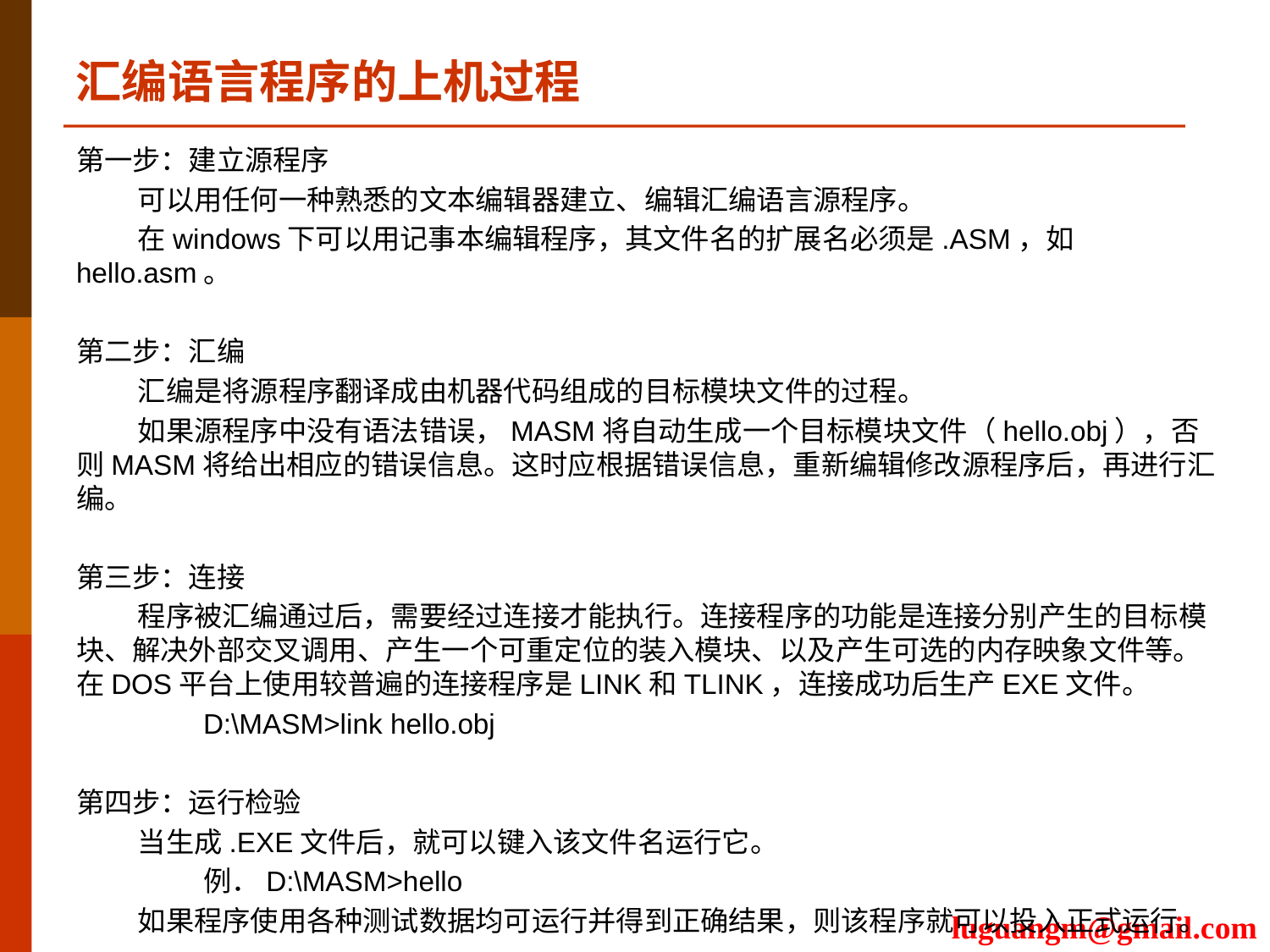

汇编语言程序的上机过程
第一步：建立源程序
可以用任何一种熟悉的文本编辑器建立、编辑汇编语言源程序。
在windows下可以用记事本编辑程序，其文件名的扩展名必须是.ASM，如hello.asm。

第二步：汇编
汇编是将源程序翻译成由机器代码组成的目标模块文件的过程。
如果源程序中没有语法错误，MASM将自动生成一个目标模块文件（hello.obj），否则MASM将给出相应的错误信息。这时应根据错误信息，重新编辑修改源程序后，再进行汇编。

第三步：连接
程序被汇编通过后，需要经过连接才能执行。连接程序的功能是连接分别产生的目标模块、解决外部交叉调用、产生一个可重定位的装入模块、以及产生可选的内存映象文件等。在DOS平台上使用较普遍的连接程序是LINK和TLINK，连接成功后生产EXE文件。
	D:\MASM>link hello.obj

第四步：运行检验
当生成.EXE文件后，就可以键入该文件名运行它。
	例．D:\MASM>hello
如果程序使用各种测试数据均可运行并得到正确结果，则该程序就可以投入正式运行。